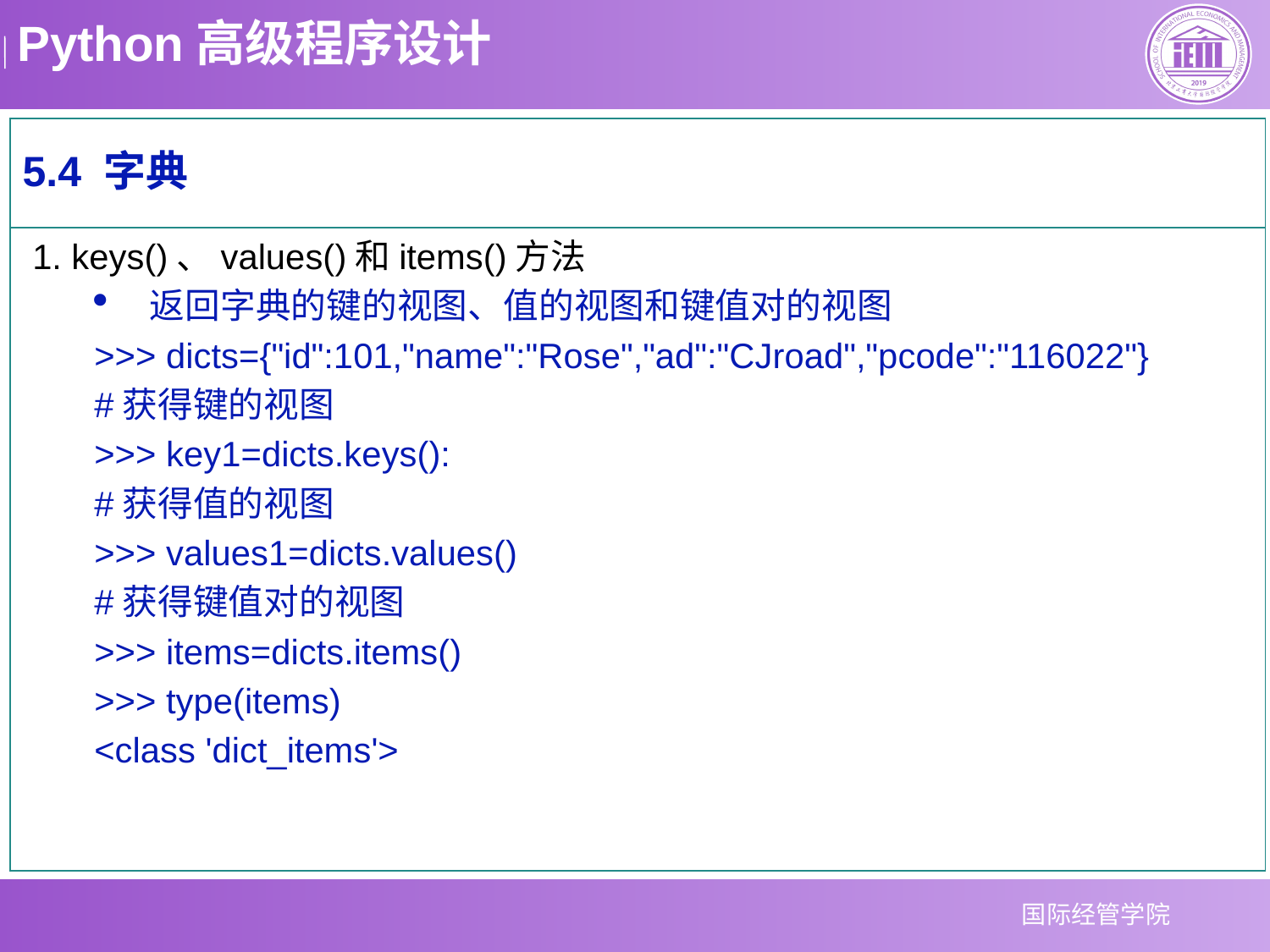

5.4 字典
 1. keys()、values()和items()方法
返回字典的键的视图、值的视图和键值对的视图
>>> dicts={"id":101,"name":"Rose","ad":"CJroad","pcode":"116022"}
#获得键的视图
>>> key1=dicts.keys():
#获得值的视图
>>> values1=dicts.values()
#获得键值对的视图
>>> items=dicts.items()
>>> type(items)
<class 'dict_items'>